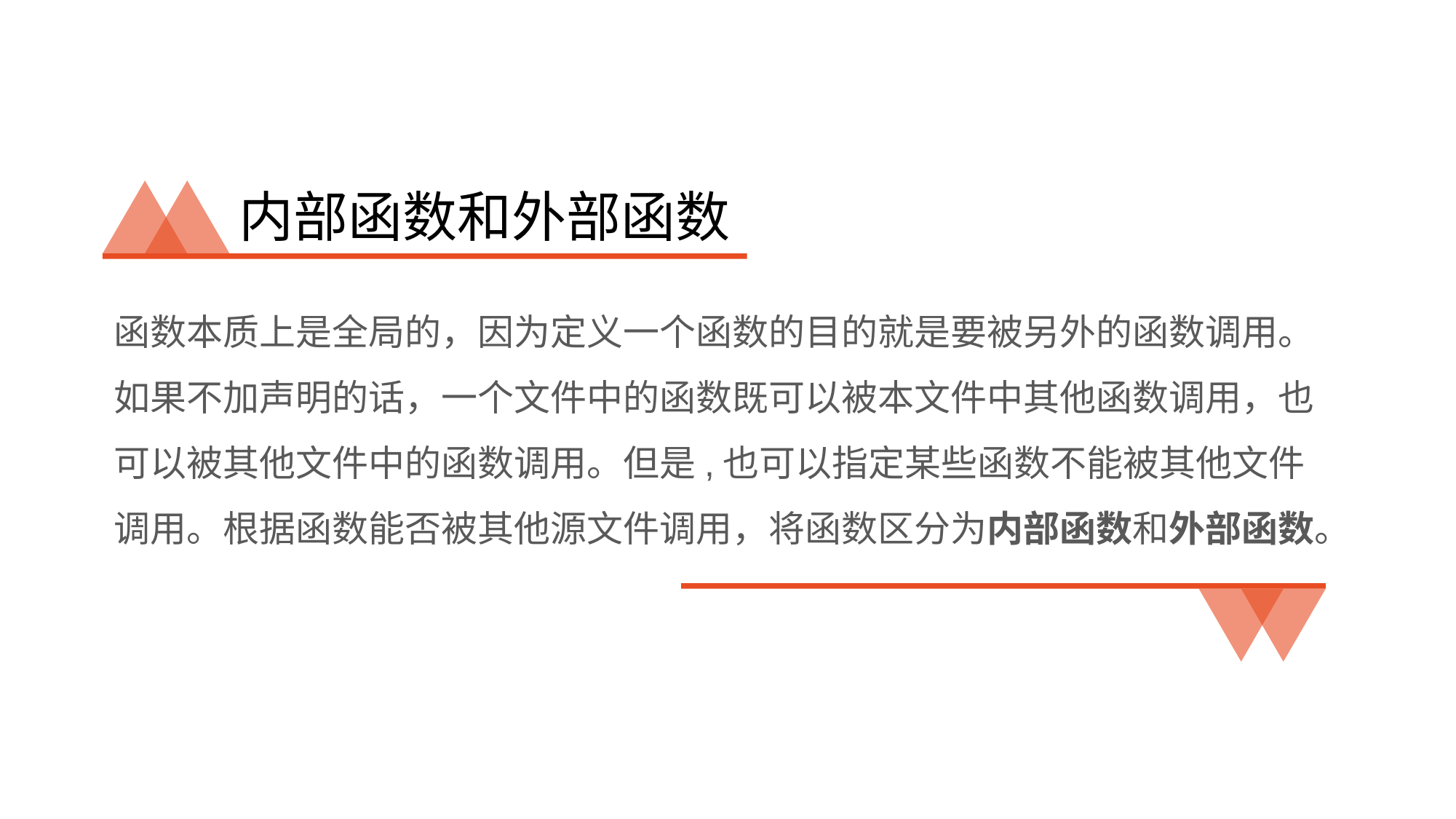

# 内部函数和外部函数

函数本质上是全局的，因为定义一个函数的目的就是要被另外的函数调用。如果不加声明的话，一个文件中的函数既可以被本文件中其他函数调用，也可以被其他文件中的函数调用。但是,也可以指定某些函数不能被其他文件调用。根据函数能否被其他源文件调用，将函数区分为内部函数和外部函数。